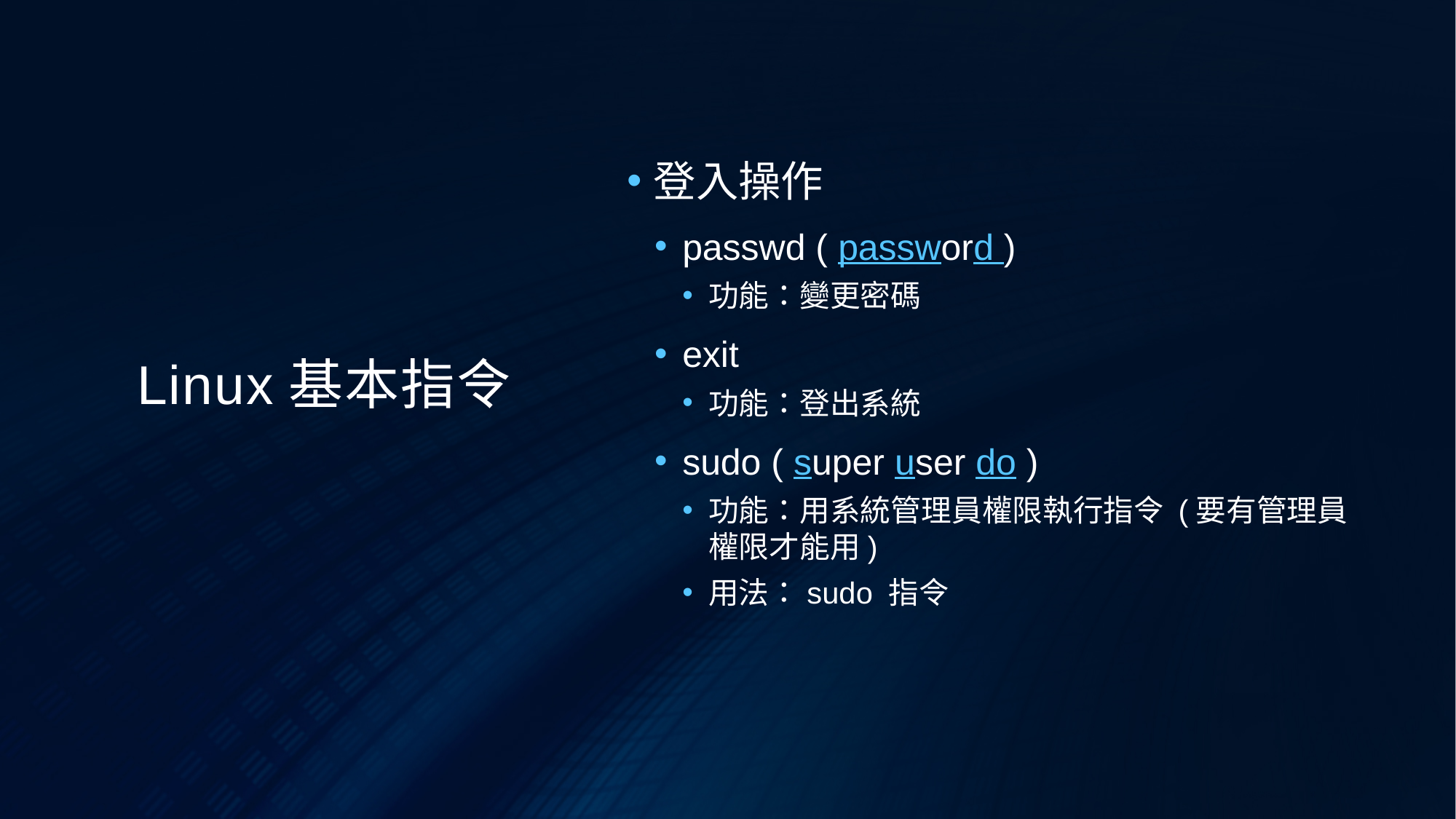

登入操作
passwd ( password )
功能：變更密碼
exit
功能：登出系統
sudo ( super user do )
功能：用系統管理員權限執行指令 (要有管理員權限才能用)
用法：sudo 指令

# Linux基本指令